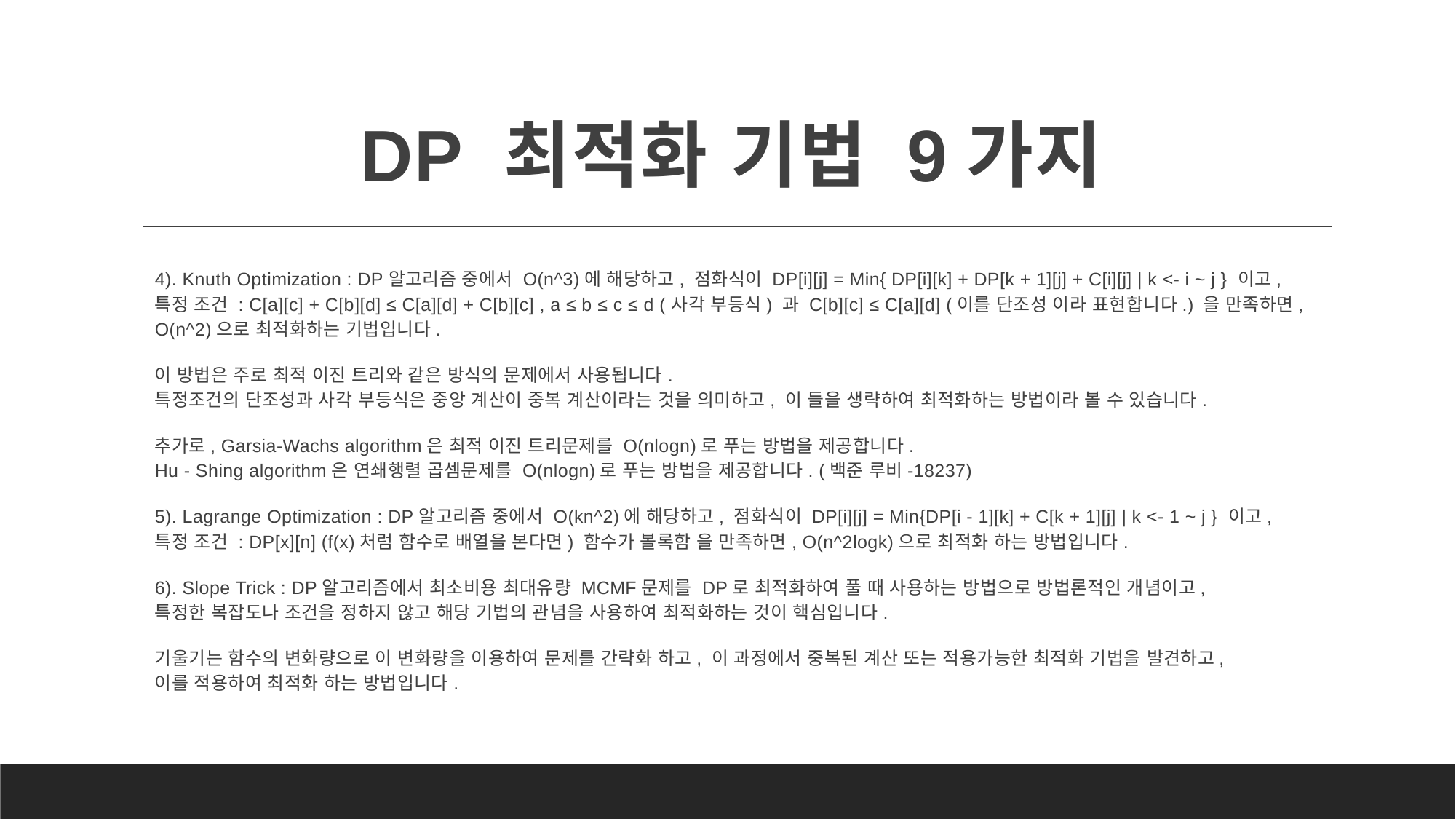

# DP 최적화 기법 9가지
4). Knuth Optimization : DP알고리즘 중에서 O(n^3)에 해당하고, 점화식이 DP[i][j] = Min{ DP[i][k] + DP[k + 1][j] + C[i][j] | k <- i ~ j } 이고,
특정 조건 : C[a][c] + C[b][d] ≤ C[a][d] + C[b][c] , a ≤ b ≤ c ≤ d (사각 부등식) 과 C[b][c] ≤ C[a][d] (이를 단조성 이라 표현합니다.) 을 만족하면,
O(n^2)으로 최적화하는 기법입니다.
이 방법은 주로 최적 이진 트리와 같은 방식의 문제에서 사용됩니다.
특정조건의 단조성과 사각 부등식은 중앙 계산이 중복 계산이라는 것을 의미하고, 이 들을 생략하여 최적화하는 방법이라 볼 수 있습니다.
추가로, Garsia-Wachs algorithm은 최적 이진 트리문제를 O(nlogn)로 푸는 방법을 제공합니다.
Hu - Shing algorithm은 연쇄행렬 곱셈문제를 O(nlogn)로 푸는 방법을 제공합니다. (백준 루비-18237)
5). Lagrange Optimization : DP알고리즘 중에서 O(kn^2)에 해당하고, 점화식이 DP[i][j] = Min{DP[i - 1][k] + C[k + 1][j] | k <- 1 ~ j } 이고,
특정 조건 : DP[x][n] (f(x)처럼 함수로 배열을 본다면) 함수가 볼록함 을 만족하면, O(n^2logk)으로 최적화 하는 방법입니다.
6). Slope Trick : DP알고리즘에서 최소비용 최대유량 MCMF문제를 DP로 최적화하여 풀 때 사용하는 방법으로 방법론적인 개념이고,
특정한 복잡도나 조건을 정하지 않고 해당 기법의 관념을 사용하여 최적화하는 것이 핵심입니다.
기울기는 함수의 변화량으로 이 변화량을 이용하여 문제를 간략화 하고, 이 과정에서 중복된 계산 또는 적용가능한 최적화 기법을 발견하고,
이를 적용하여 최적화 하는 방법입니다.